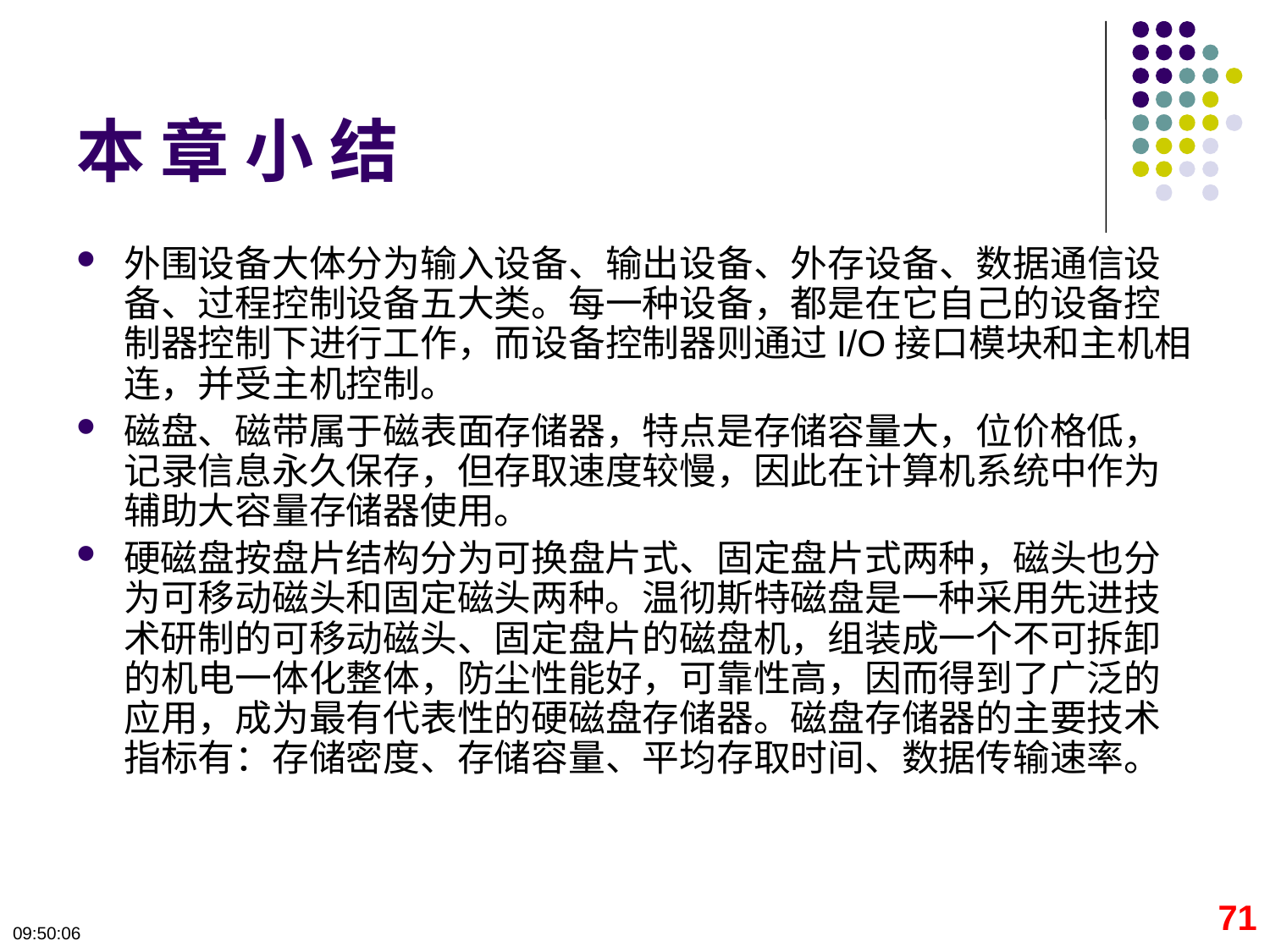

# 本 章 小 结
外围设备大体分为输入设备、输出设备、外存设备、数据通信设备、过程控制设备五大类。每一种设备，都是在它自己的设备控制器控制下进行工作，而设备控制器则通过I/O接口模块和主机相连，并受主机控制。
磁盘、磁带属于磁表面存储器，特点是存储容量大，位价格低，记录信息永久保存，但存取速度较慢，因此在计算机系统中作为辅助大容量存储器使用。
硬磁盘按盘片结构分为可换盘片式、固定盘片式两种，磁头也分为可移动磁头和固定磁头两种。温彻斯特磁盘是一种采用先进技术研制的可移动磁头、固定盘片的磁盘机，组装成一个不可拆卸的机电一体化整体，防尘性能好，可靠性高，因而得到了广泛的应用，成为最有代表性的硬磁盘存储器。磁盘存储器的主要技术指标有：存储密度、存储容量、平均存取时间、数据传输速率。
71
09:50:06